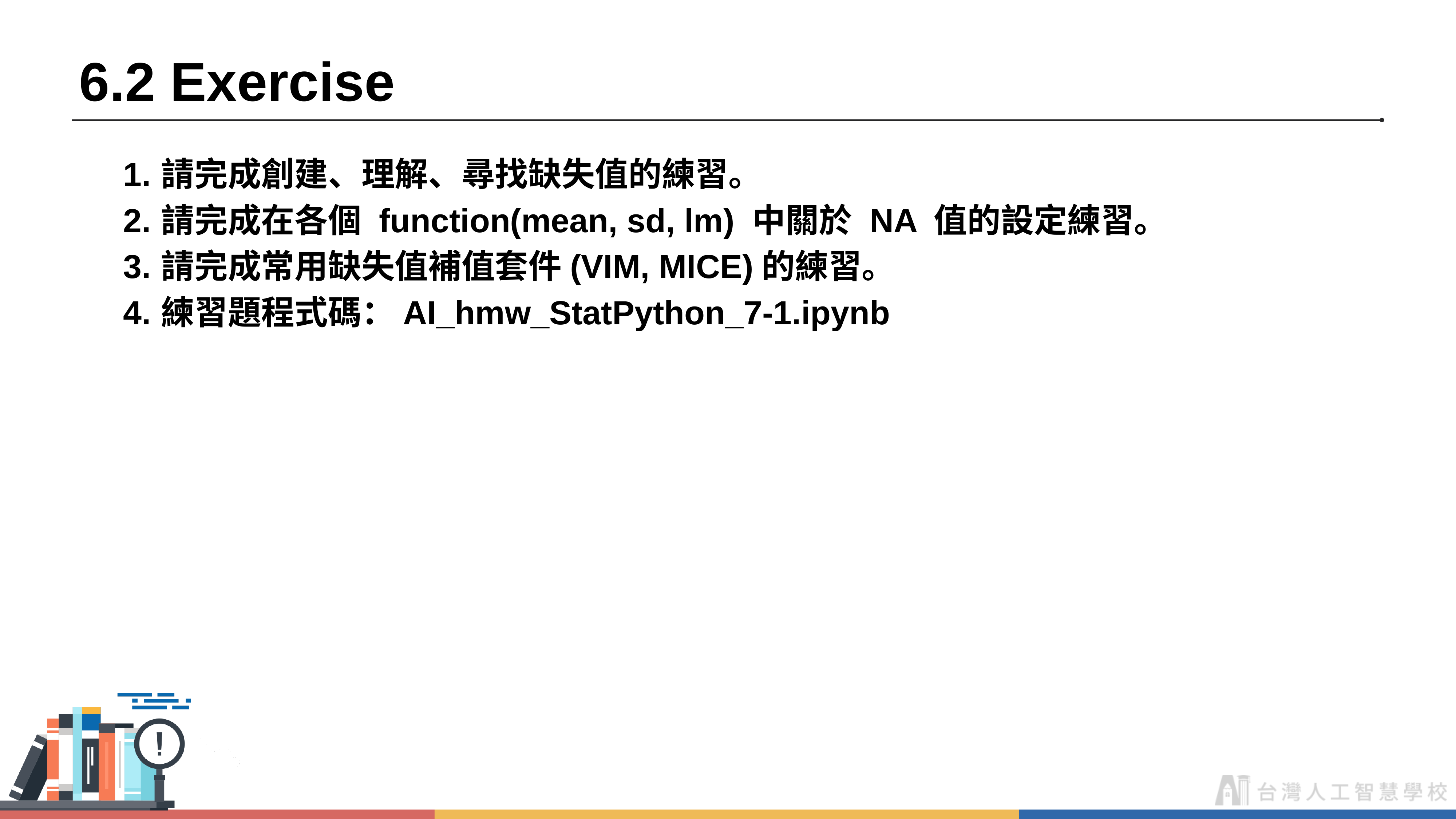

# 6.2 Exercise
請完成創建、理解、尋找缺失值的練習。
請完成在各個 function(mean, sd, lm) 中關於 NA 值的設定練習。
請完成常用缺失值補值套件(VIM, MICE)的練習。
練習題程式碼：AI_hmw_StatPython_7-1.ipynb